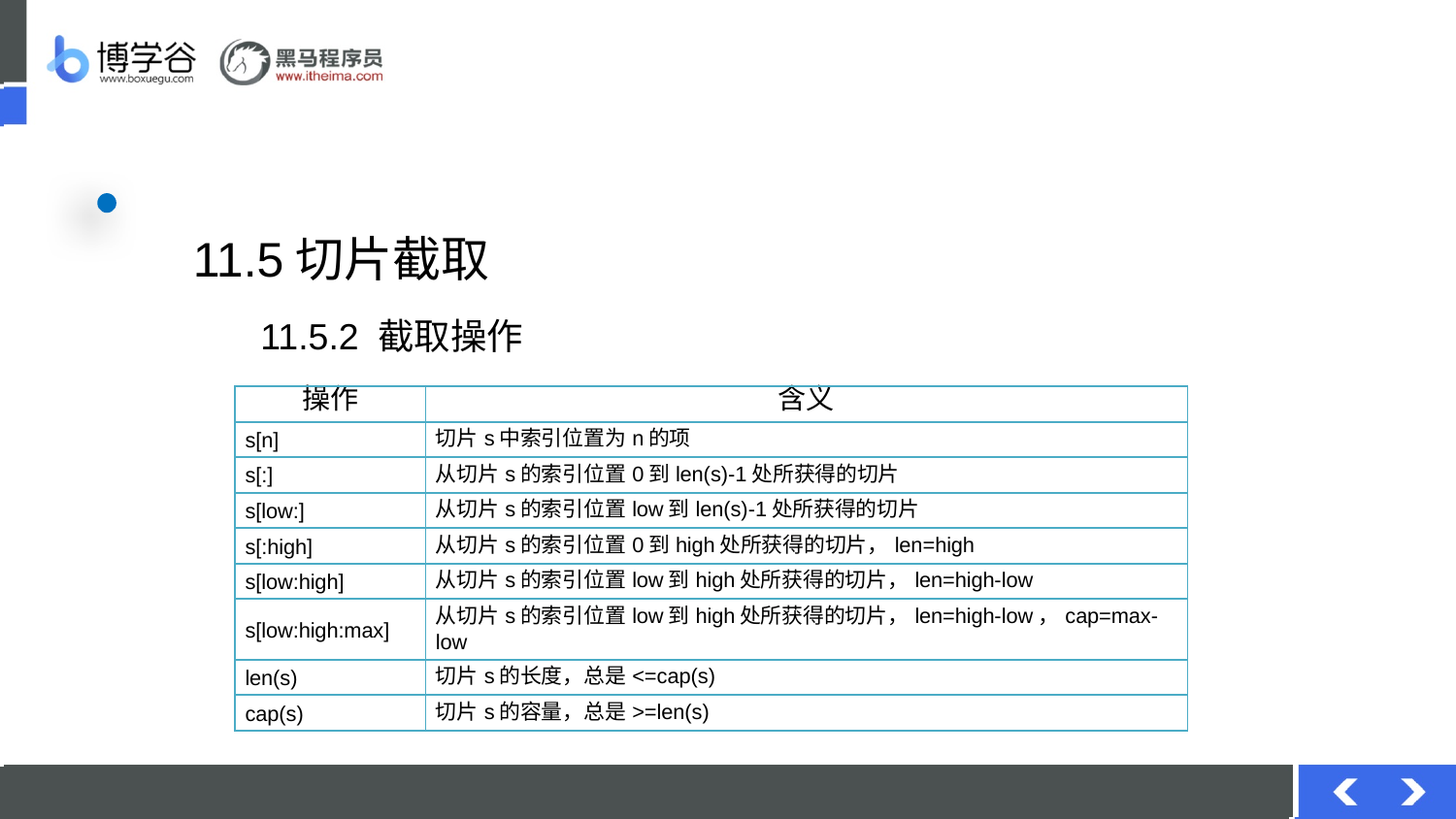

# 11.5切片截取
11.5.2 截取操作
| 操作 | 含义 |
| --- | --- |
| s[n] | 切片s中索引位置为n的项 |
| s[:] | 从切片s的索引位置0到len(s)-1处所获得的切片 |
| s[low:] | 从切片s的索引位置low到len(s)-1处所获得的切片 |
| s[:high] | 从切片s的索引位置0到high处所获得的切片，len=high |
| s[low:high] | 从切片s的索引位置low到high处所获得的切片，len=high-low |
| s[low:high:max] | 从切片s的索引位置low到high处所获得的切片，len=high-low，cap=max-low |
| len(s) | 切片s的长度，总是<=cap(s) |
| cap(s) | 切片s的容量，总是>=len(s) |